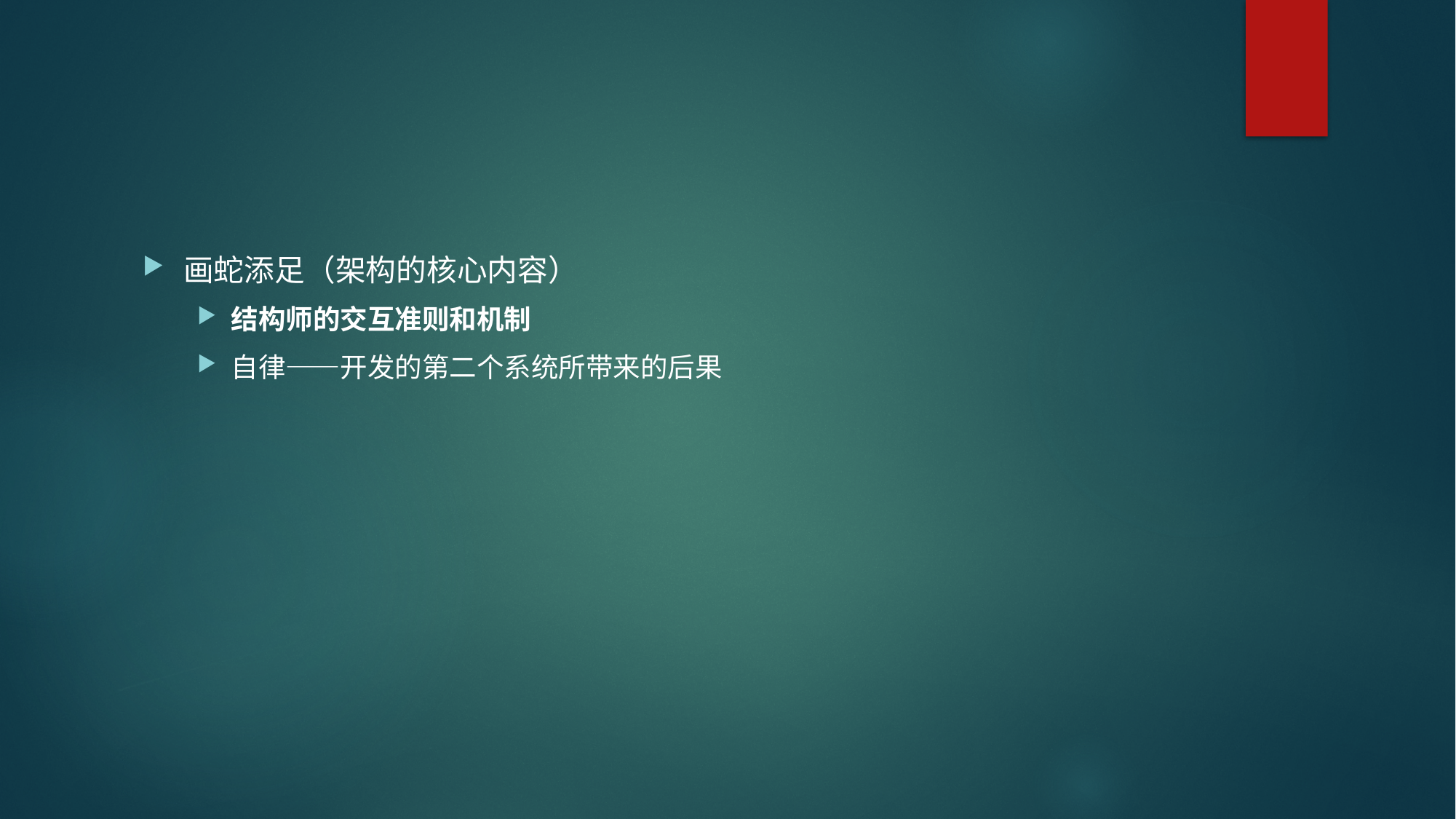

#
画蛇添足（架构的核心内容）
结构师的交互准则和机制
自律——开发的第二个系统所带来的后果